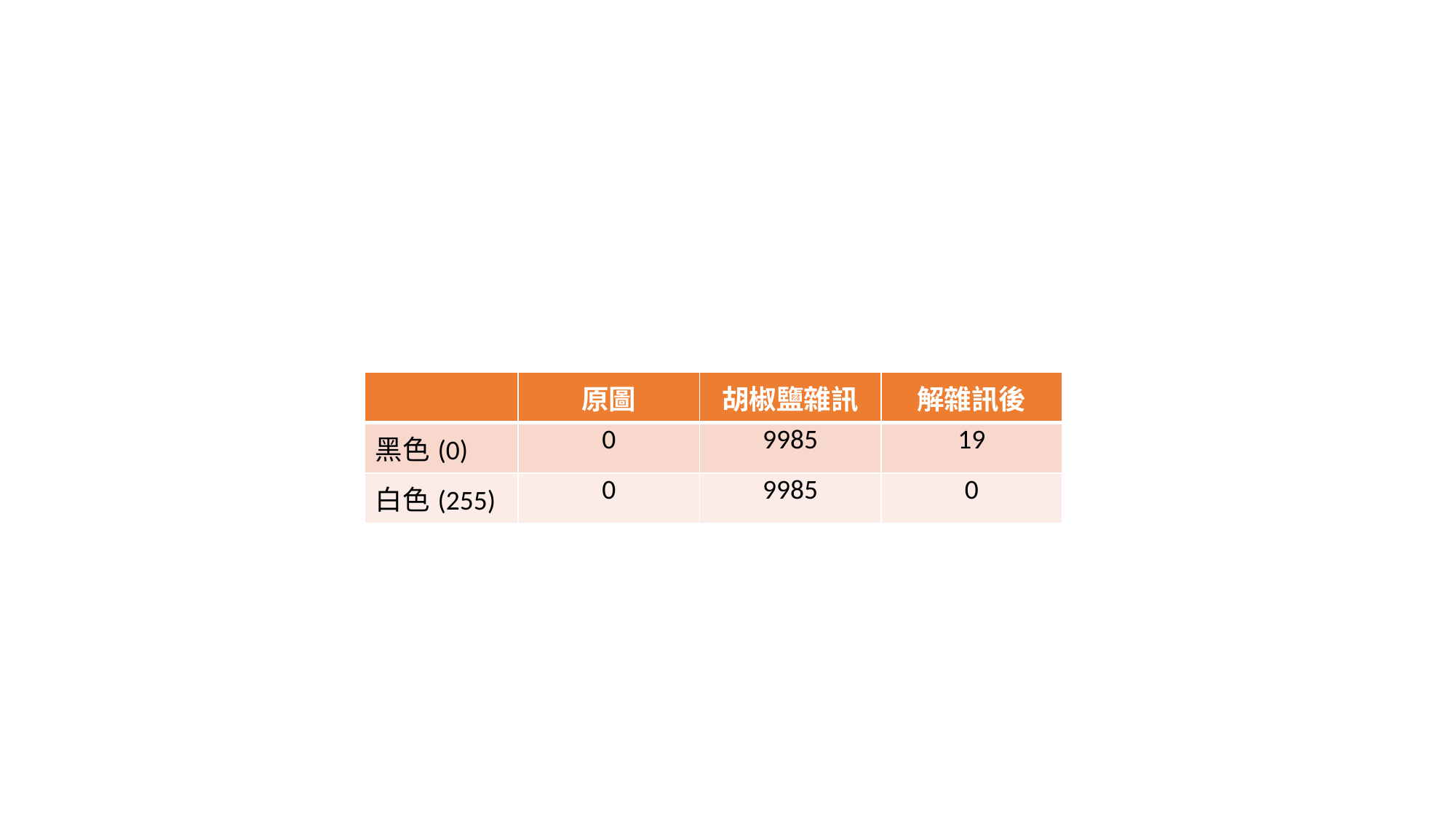

|  | 原圖 | 胡椒鹽雜訊 | 解雜訊後 |
| --- | --- | --- | --- |
| 黑色(0) | 0 | 9985 | 19 |
| 白色(255) | 0 | 9985 | 0 |